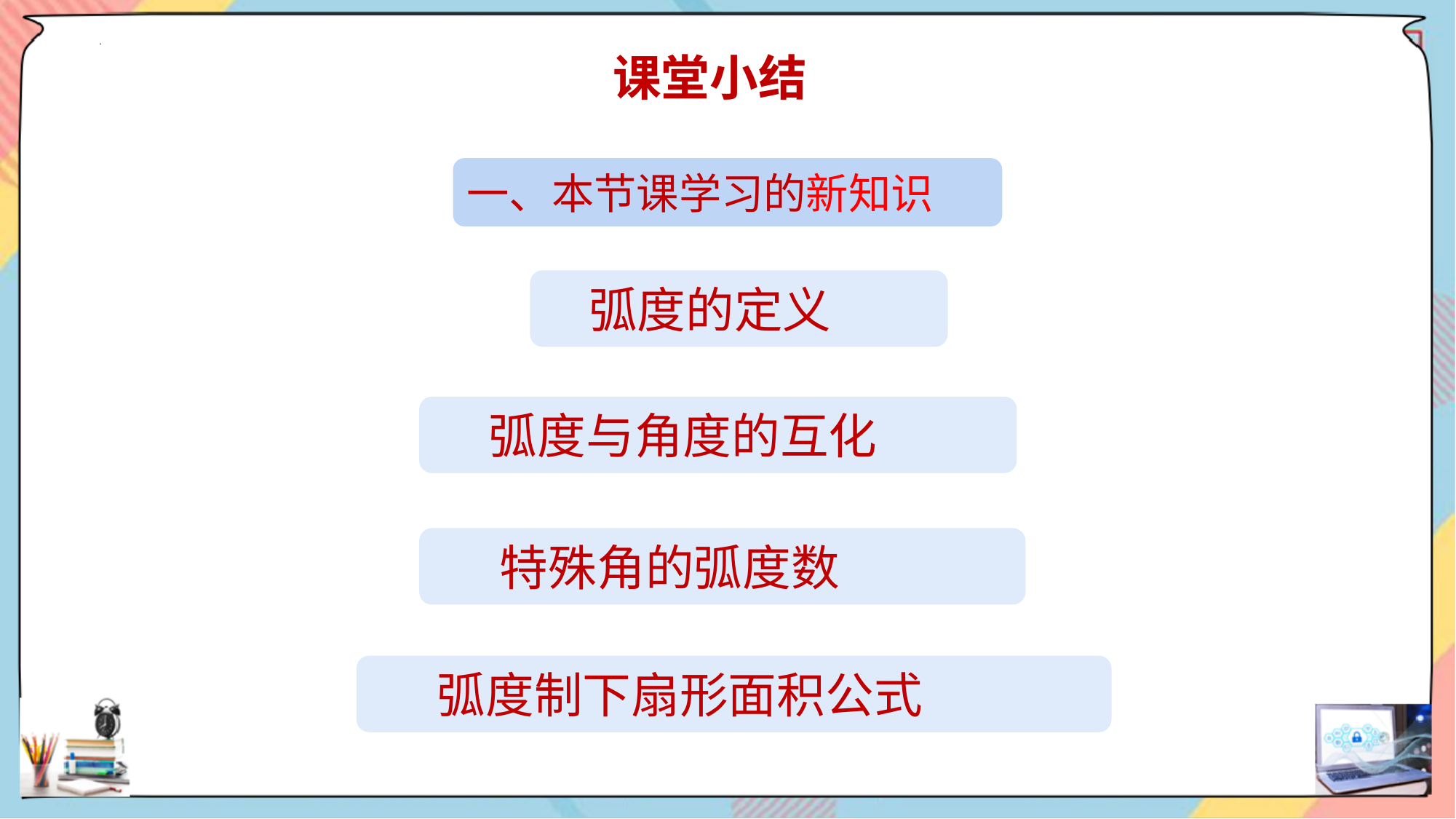

课堂小结
一、本节课学习的新知识
   弧度的定义
    弧度与角度的互化
     特殊角的弧度数
     弧度制下扇形面积公式